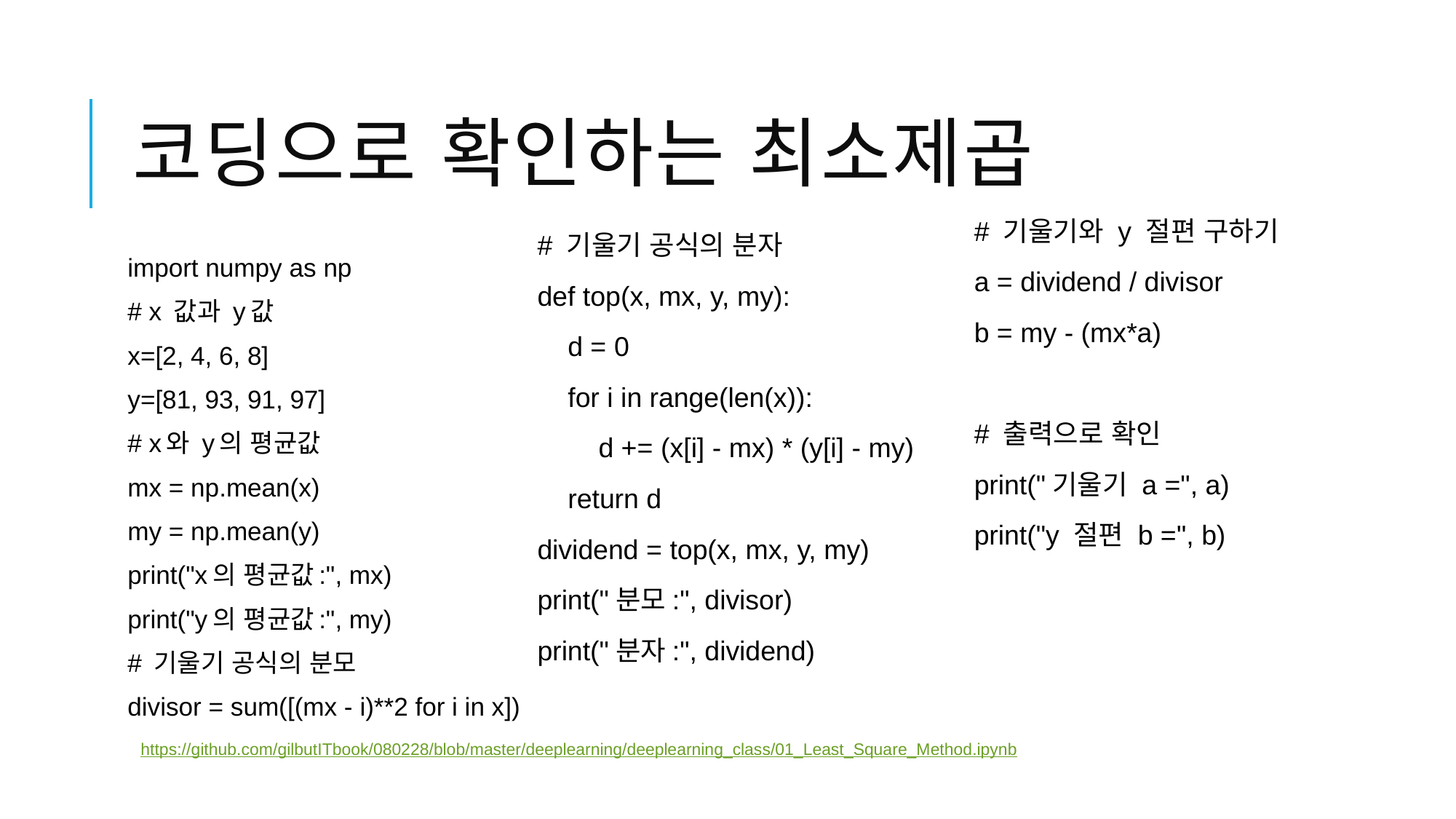

# 코딩으로 확인하는 최소제곱
# 기울기와 y 절편 구하기
a = dividend / divisor
b = my - (mx*a)

# 출력으로 확인
print("기울기 a =", a)
print("y 절편 b =", b)
# 기울기 공식의 분자
def top(x, mx, y, my):
    d = 0
    for i in range(len(x)):
        d += (x[i] - mx) * (y[i] - my)
    return d
dividend = top(x, mx, y, my)
print("분모:", divisor)
print("분자:", dividend)
import numpy as np
# x 값과 y값
x=[2, 4, 6, 8]
y=[81, 93, 91, 97]
# x와 y의 평균값
mx = np.mean(x)
my = np.mean(y)
print("x의 평균값:", mx)
print("y의 평균값:", my)
# 기울기 공식의 분모
divisor = sum([(mx - i)**2 for i in x])

https://github.com/gilbutITbook/080228/blob/master/deeplearning/deeplearning_class/01_Least_Square_Method.ipynb